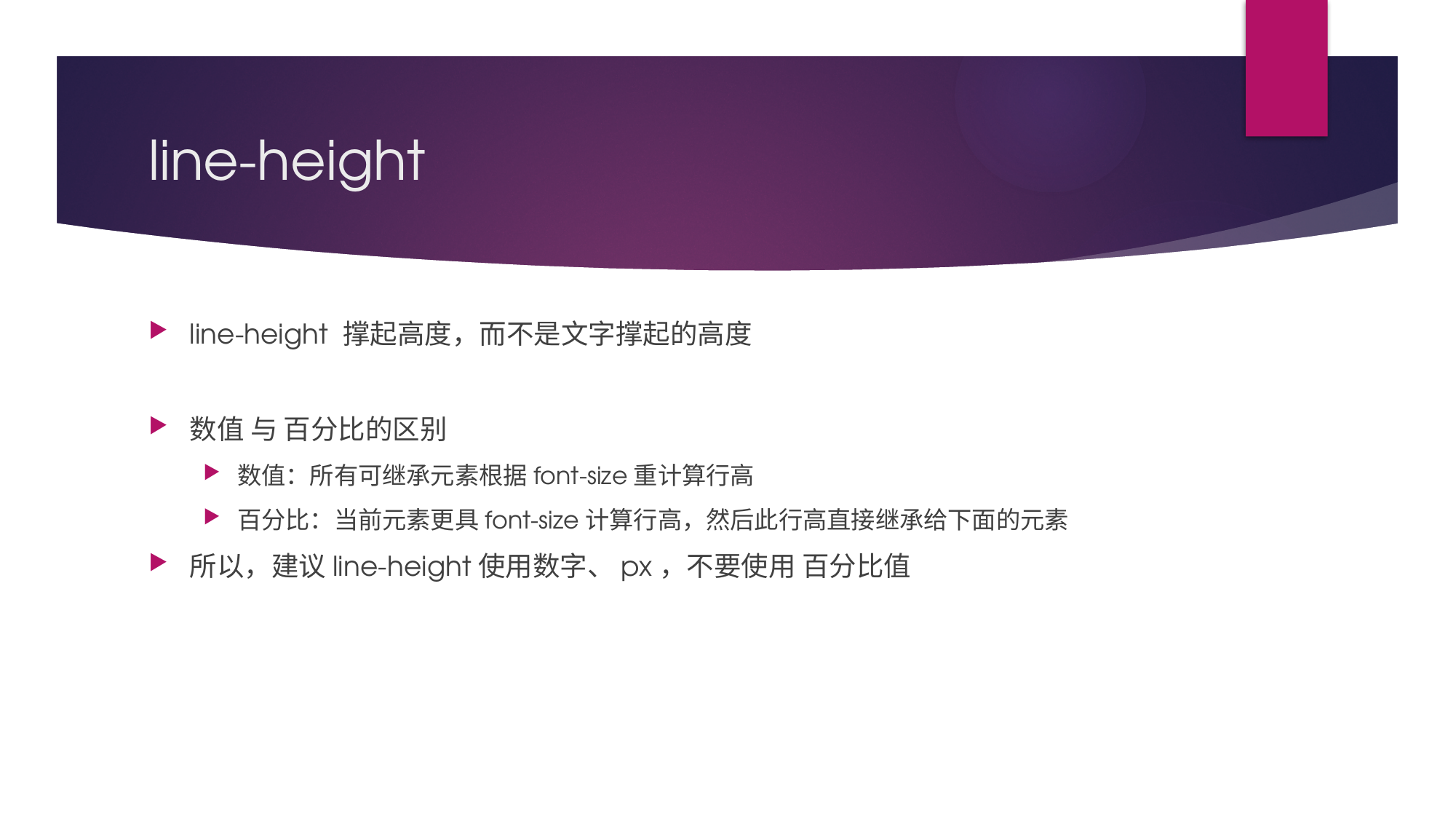

# line-height
line-height 撑起高度，而不是文字撑起的高度

数值 与 百分比的区别
数值：所有可继承元素根据font-size重计算行高
百分比：当前元素更具font-size计算行高，然后此行高直接继承给下面的元素
所以，建议line-height使用数字、px，不要使用 百分比值